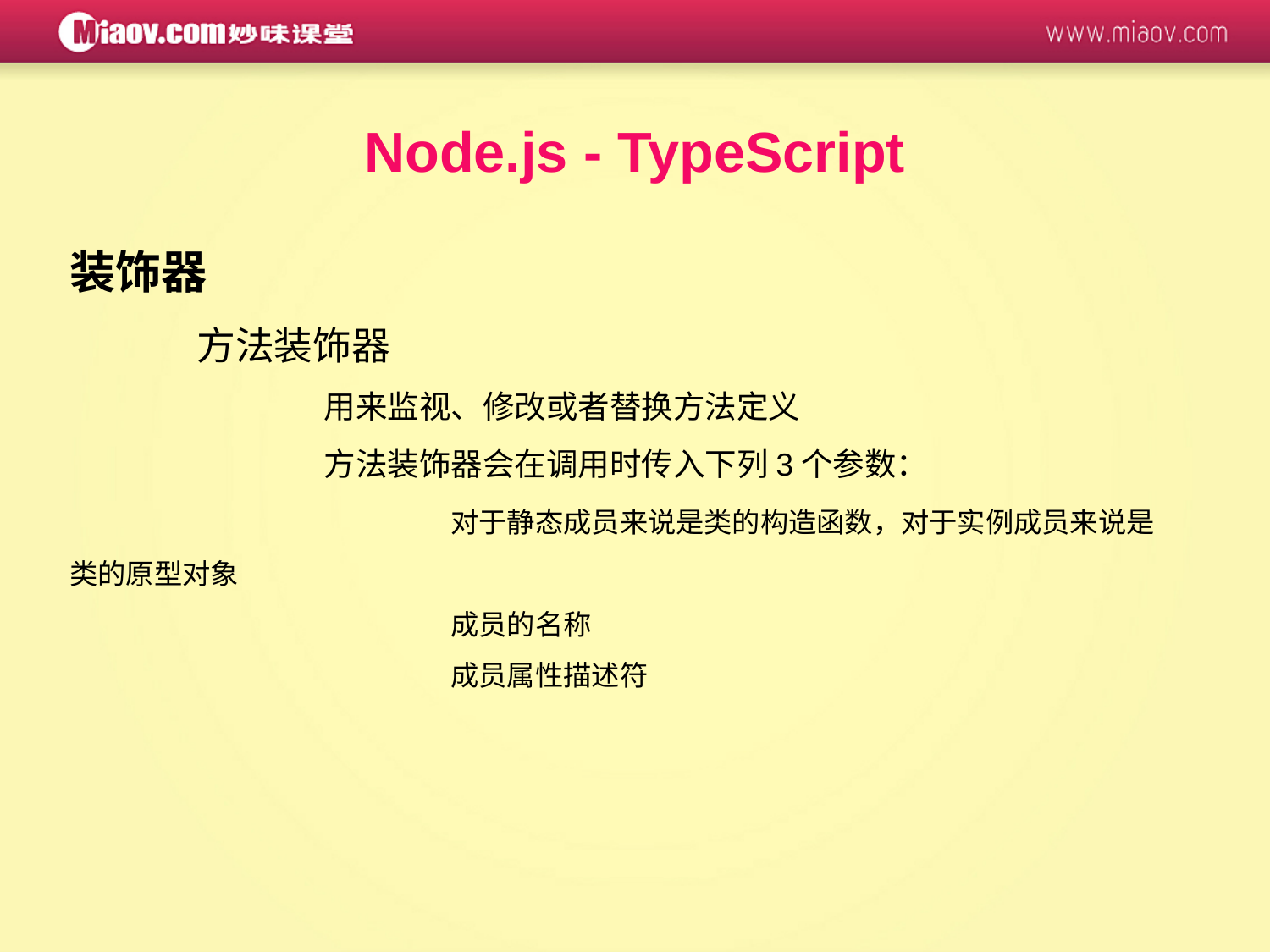

Node.js - TypeScript
装饰器
	方法装饰器
		用来监视、修改或者替换方法定义
		方法装饰器会在调用时传入下列3个参数：
			对于静态成员来说是类的构造函数，对于实例成员来说是类的原型对象
			成员的名称
			成员属性描述符